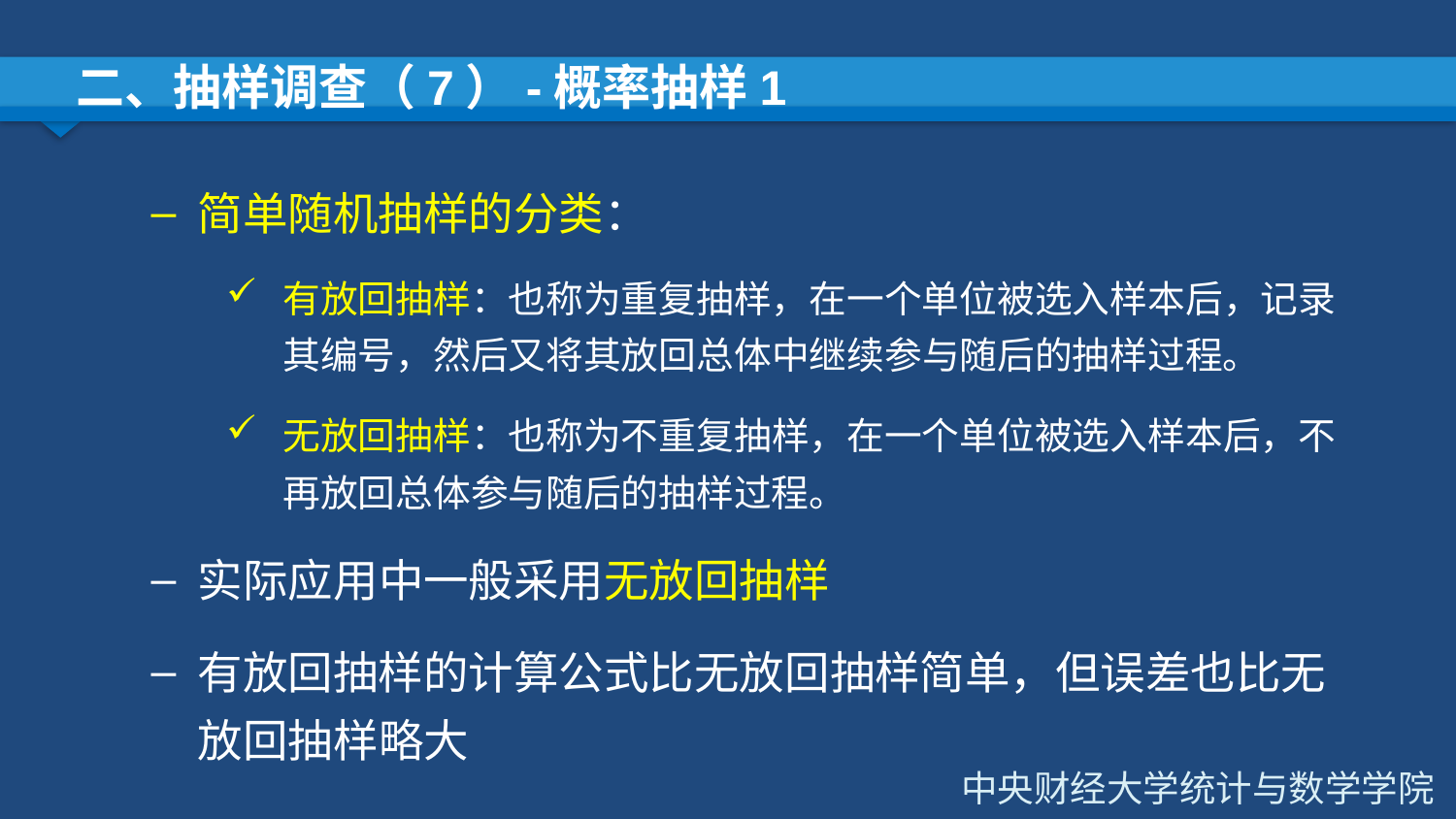

# 二、抽样调查（7）-概率抽样1
简单随机抽样的分类：
有放回抽样：也称为重复抽样，在一个单位被选入样本后，记录其编号，然后又将其放回总体中继续参与随后的抽样过程。
无放回抽样：也称为不重复抽样，在一个单位被选入样本后，不再放回总体参与随后的抽样过程。
实际应用中一般采用无放回抽样
有放回抽样的计算公式比无放回抽样简单，但误差也比无放回抽样略大